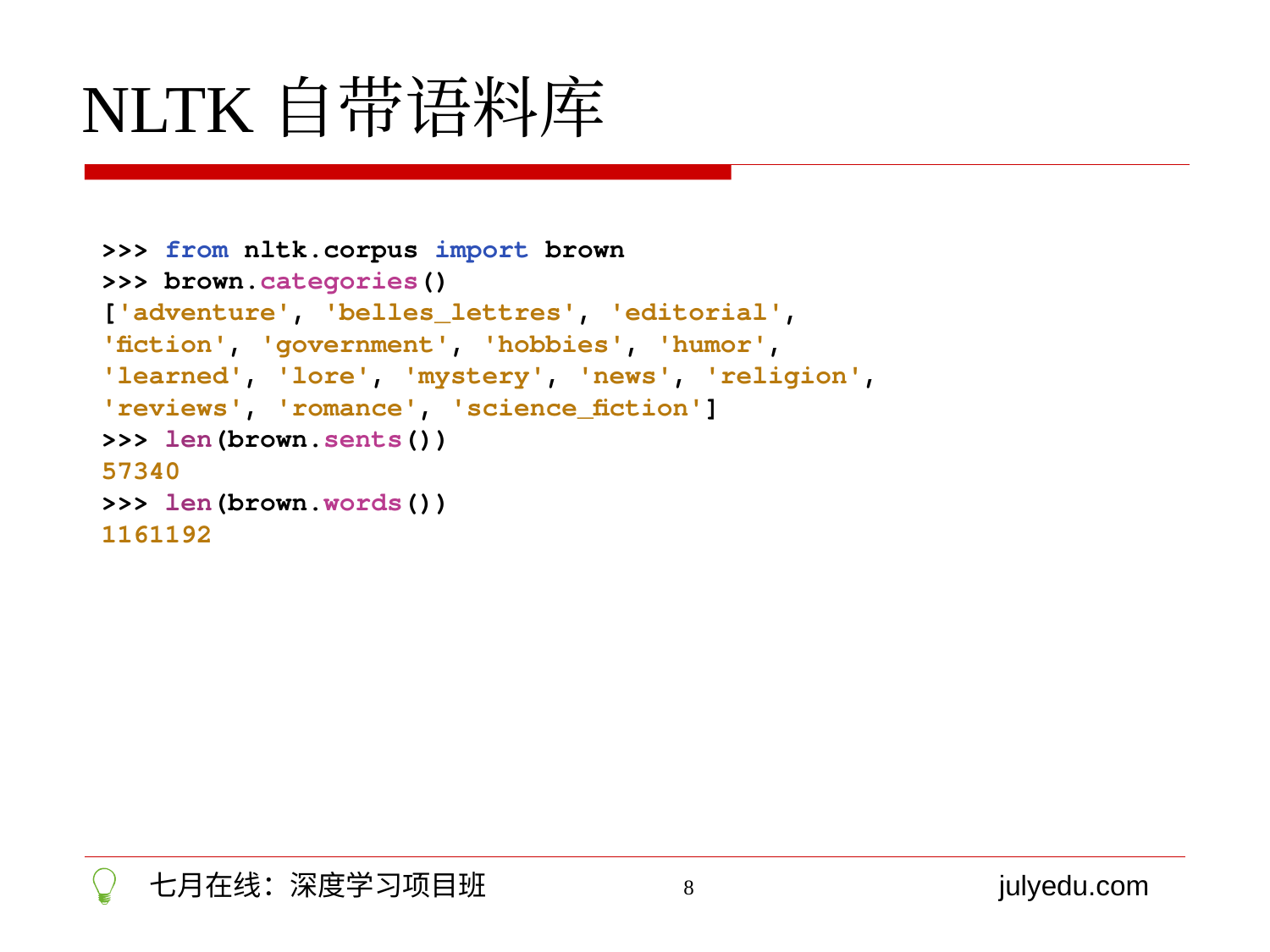

NLTK自带语料库
>>> from nltk.corpus import brown
>>> brown.categories()
['adventure', 'belles_lettres', 'editorial',
'fiction', 'government', 'hobbies', 'humor',
'learned', 'lore', 'mystery', 'news', 'religion',
'reviews', 'romance', 'science_fiction']
>>> len(brown.sents())
57340
>>> len(brown.words())
1161192
8